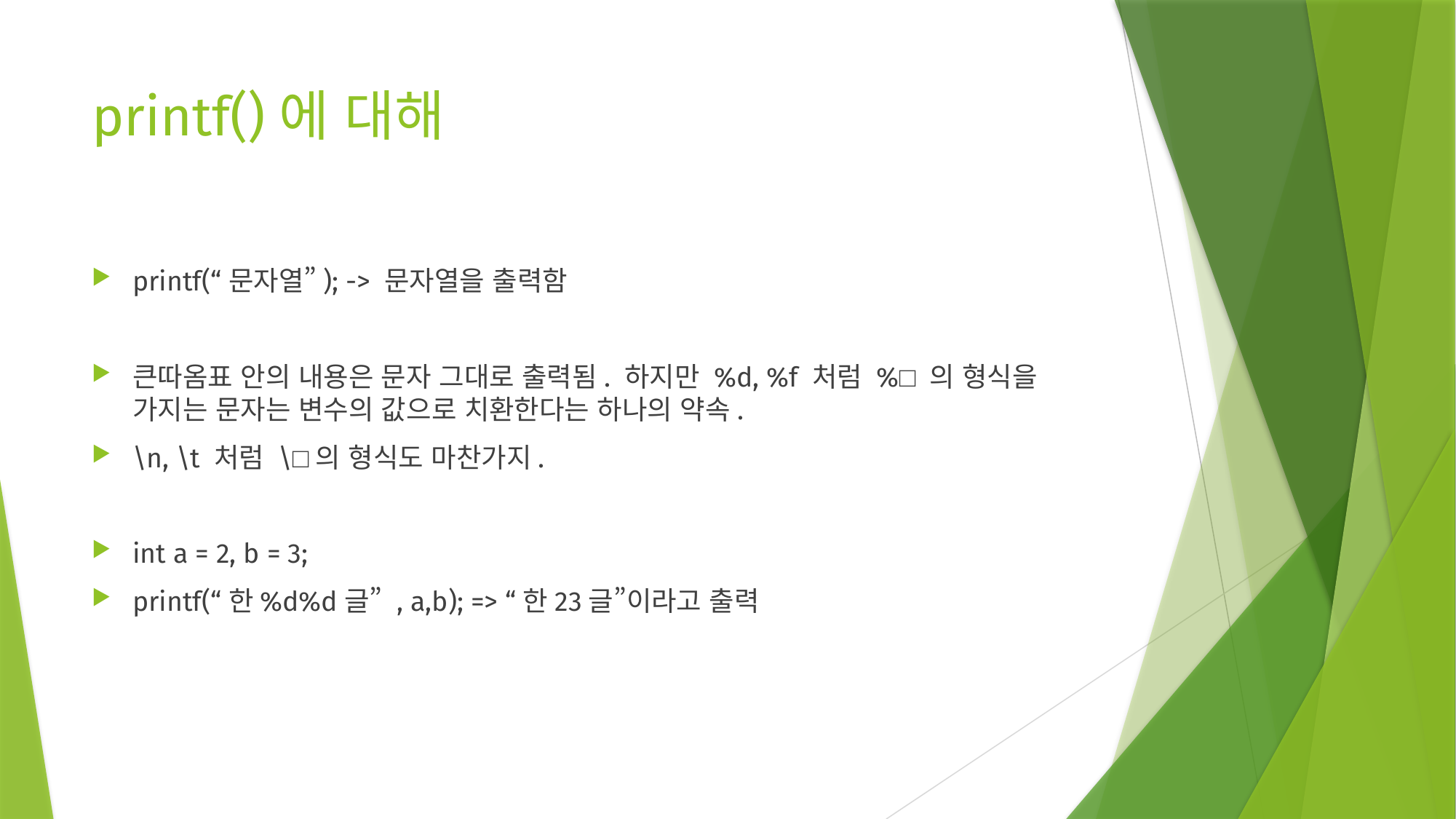

# printf()에 대해
printf(“문자열”); -> 문자열을 출력함

큰따옴표 안의 내용은 문자 그대로 출력됨. 하지만 %d, %f 처럼 %□ 의 형식을 가지는 문자는 변수의 값으로 치환한다는 하나의 약속.
\n, \t 처럼 \□의 형식도 마찬가지.

int a = 2, b = 3;
printf(“한%d%d글” , a,b); => “한23글”이라고 출력